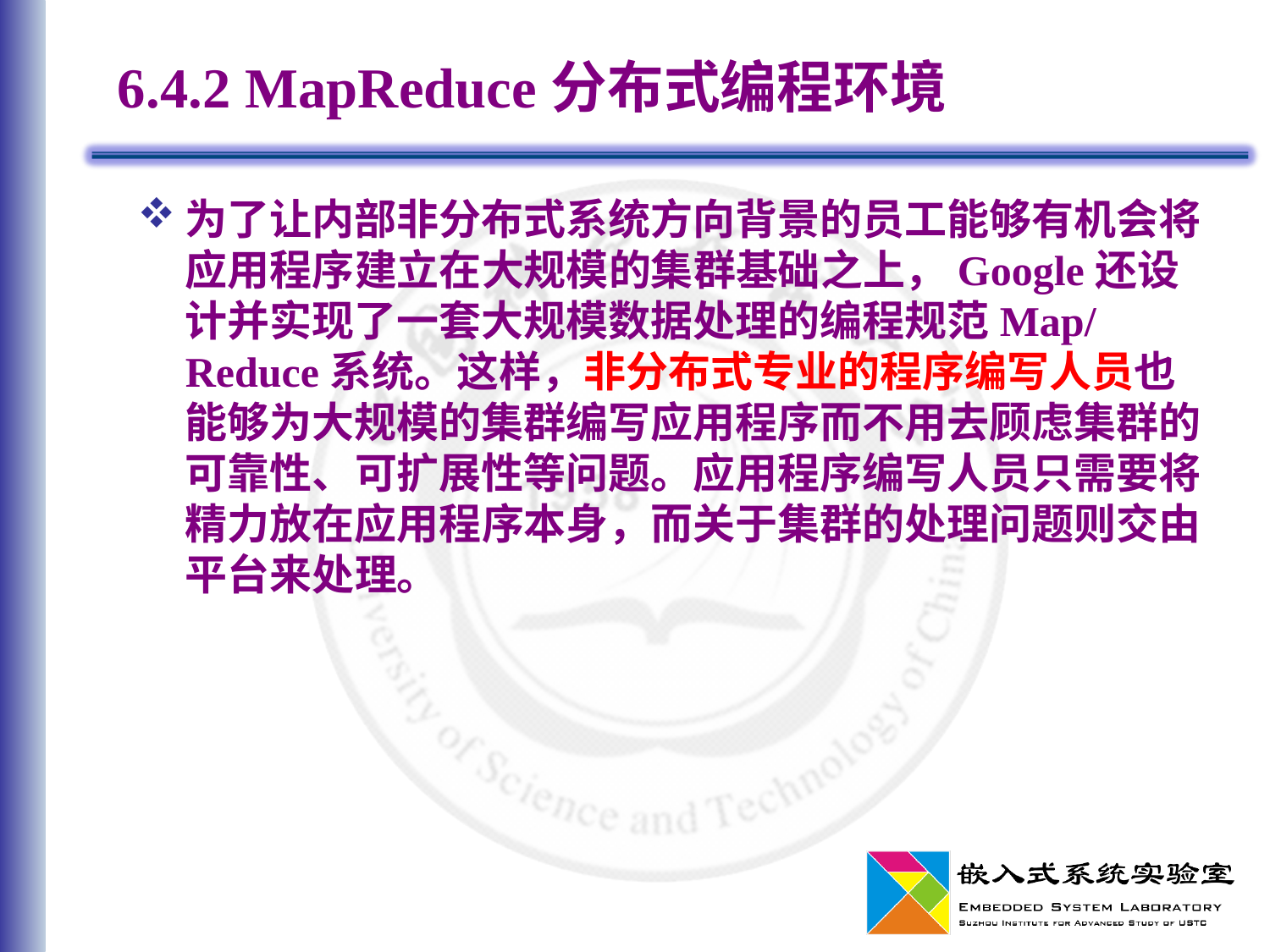

# 6.4.2 MapReduce分布式编程环境
为了让内部非分布式系统方向背景的员工能够有机会将应用程序建立在大规模的集群基础之上，Google还设计并实现了一套大规模数据处理的编程规范Map/Reduce系统。这样，非分布式专业的程序编写人员也能够为大规模的集群编写应用程序而不用去顾虑集群的可靠性、可扩展性等问题。应用程序编写人员只需要将精力放在应用程序本身，而关于集群的处理问题则交由平台来处理。